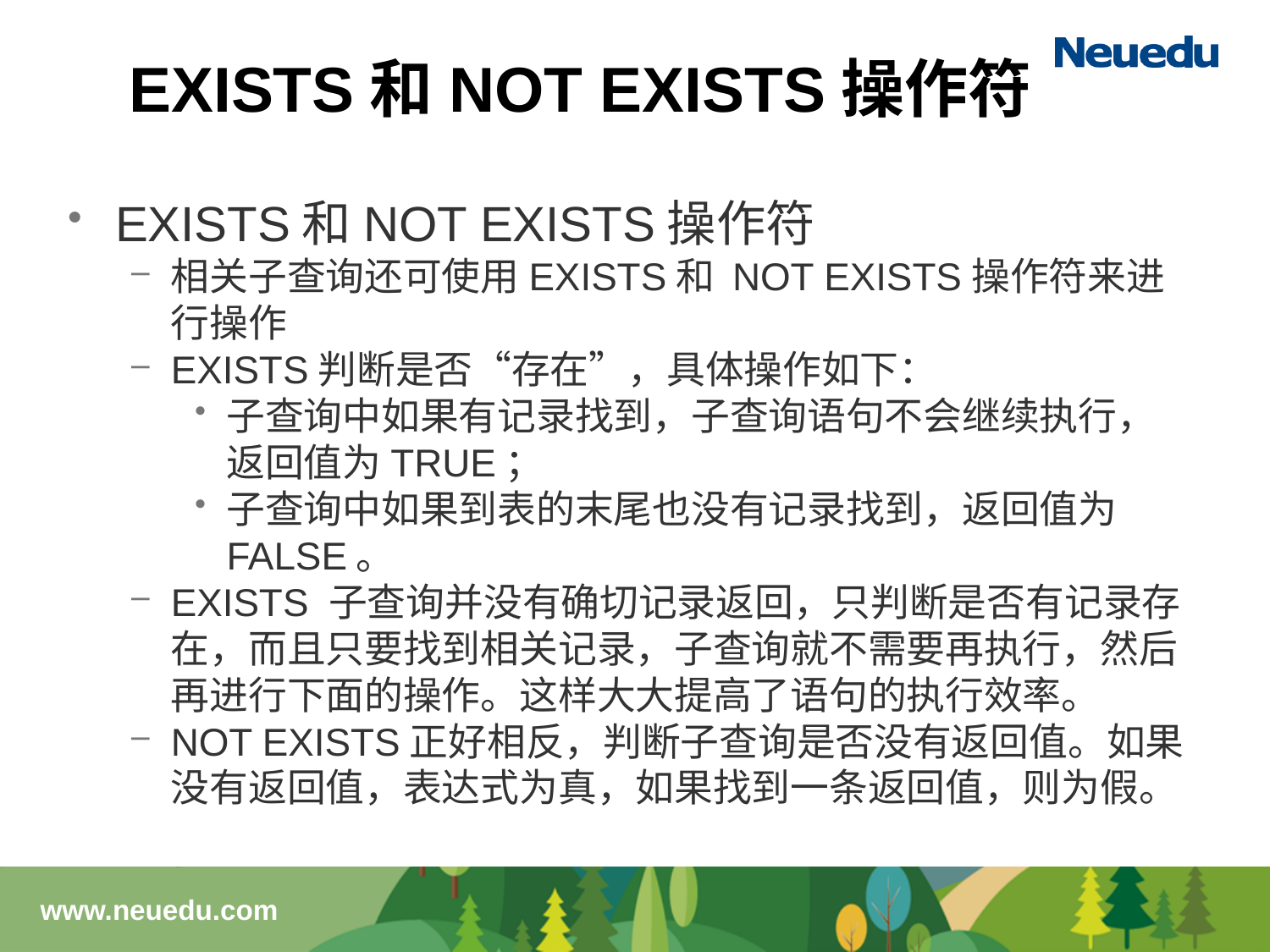

EXISTS和NOT EXISTS操作符
EXISTS和NOT EXISTS操作符
相关子查询还可使用EXISTS和 NOT EXISTS操作符来进行操作
EXISTS判断是否“存在”，具体操作如下：
子查询中如果有记录找到，子查询语句不会继续执行，返回值为TRUE；
子查询中如果到表的末尾也没有记录找到，返回值为FALSE。
EXISTS 子查询并没有确切记录返回，只判断是否有记录存在，而且只要找到相关记录，子查询就不需要再执行，然后再进行下面的操作。这样大大提高了语句的执行效率。
NOT EXISTS正好相反，判断子查询是否没有返回值。如果没有返回值，表达式为真，如果找到一条返回值，则为假。